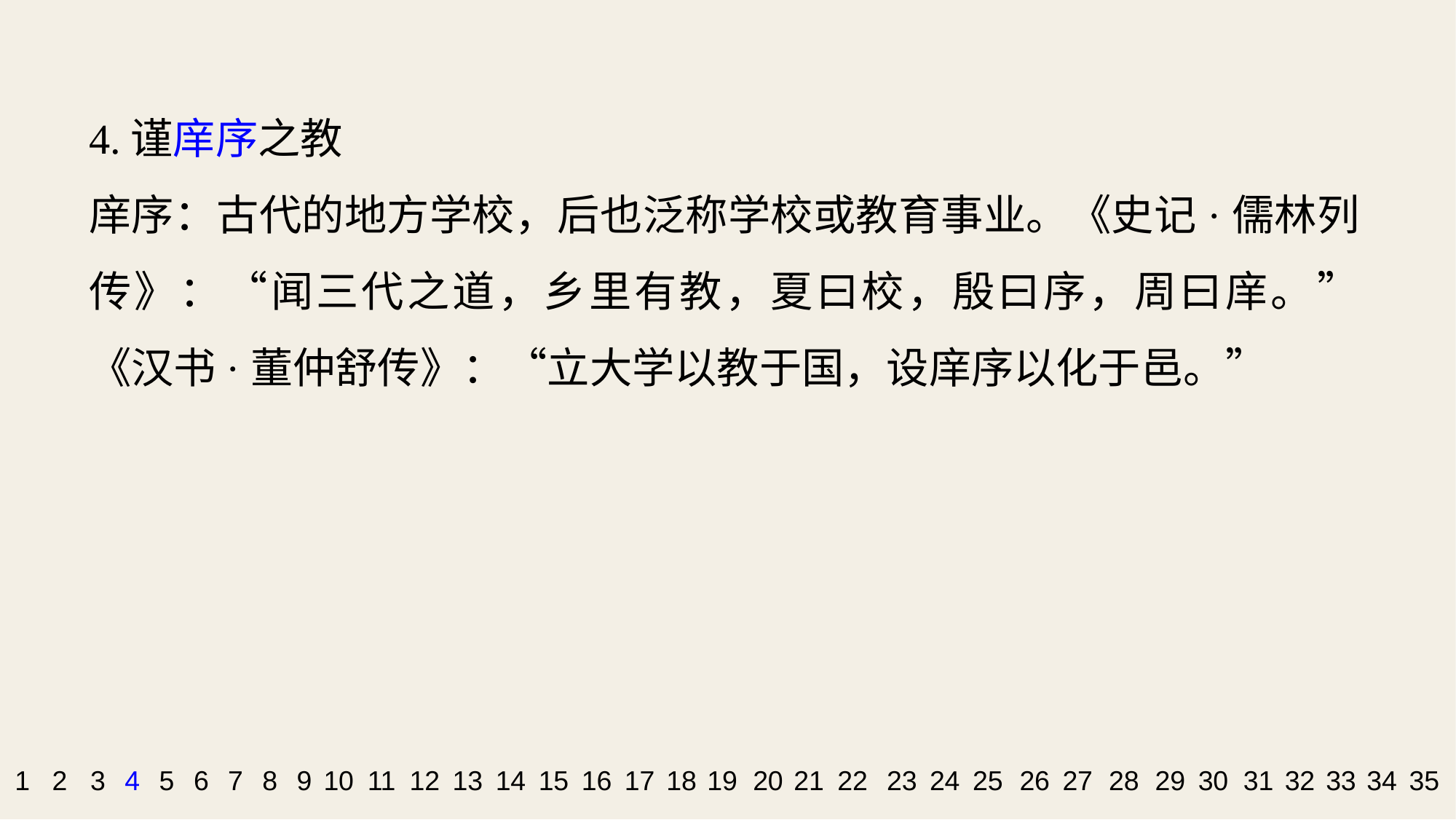

4.谨庠序之教
庠序：古代的地方学校，后也泛称学校或教育事业。《史记·儒林列传》：“闻三代之道，乡里有教，夏曰校，殷曰序，周曰庠。”《汉书·董仲舒传》：“立大学以教于国，设庠序以化于邑。”
1
2
3
4
5
6
7
8
9
10
11
12
13
14
15
16
17
18
19
20
21
22
23
24
25
26
27
28
29
30
31
32
33
34
35